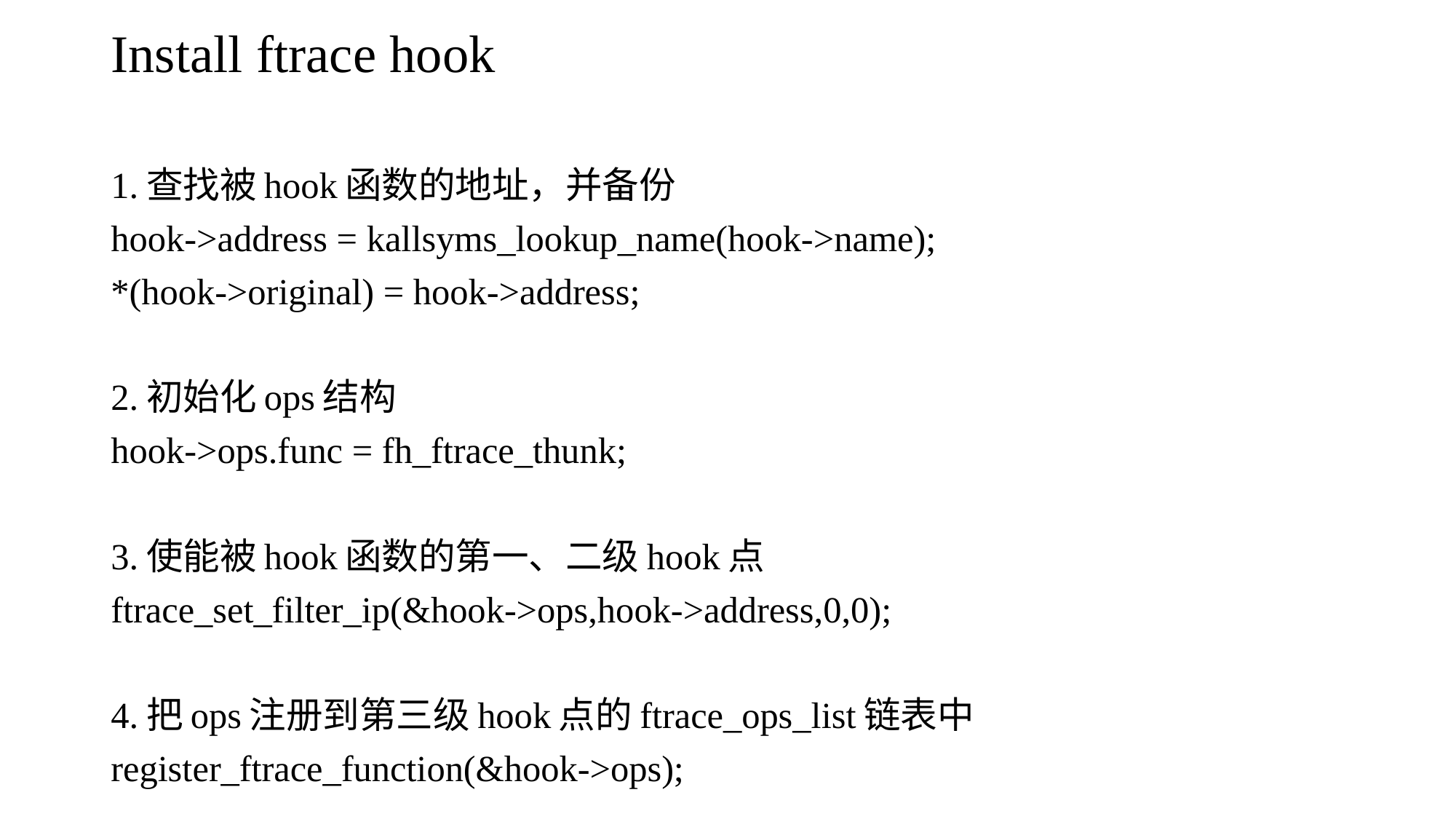

Install ftrace hook

1.查找被hook函数的地址，并备份
hook->address = kallsyms_lookup_name(hook->name);
*(hook->original) = hook->address;

2.初始化ops结构
hook->ops.func = fh_ftrace_thunk;

3.使能被hook函数的第一、二级hook点
ftrace_set_filter_ip(&hook->ops,hook->address,0,0);

4.把ops注册到第三级hook点的ftrace_ops_list链表中
register_ftrace_function(&hook->ops);